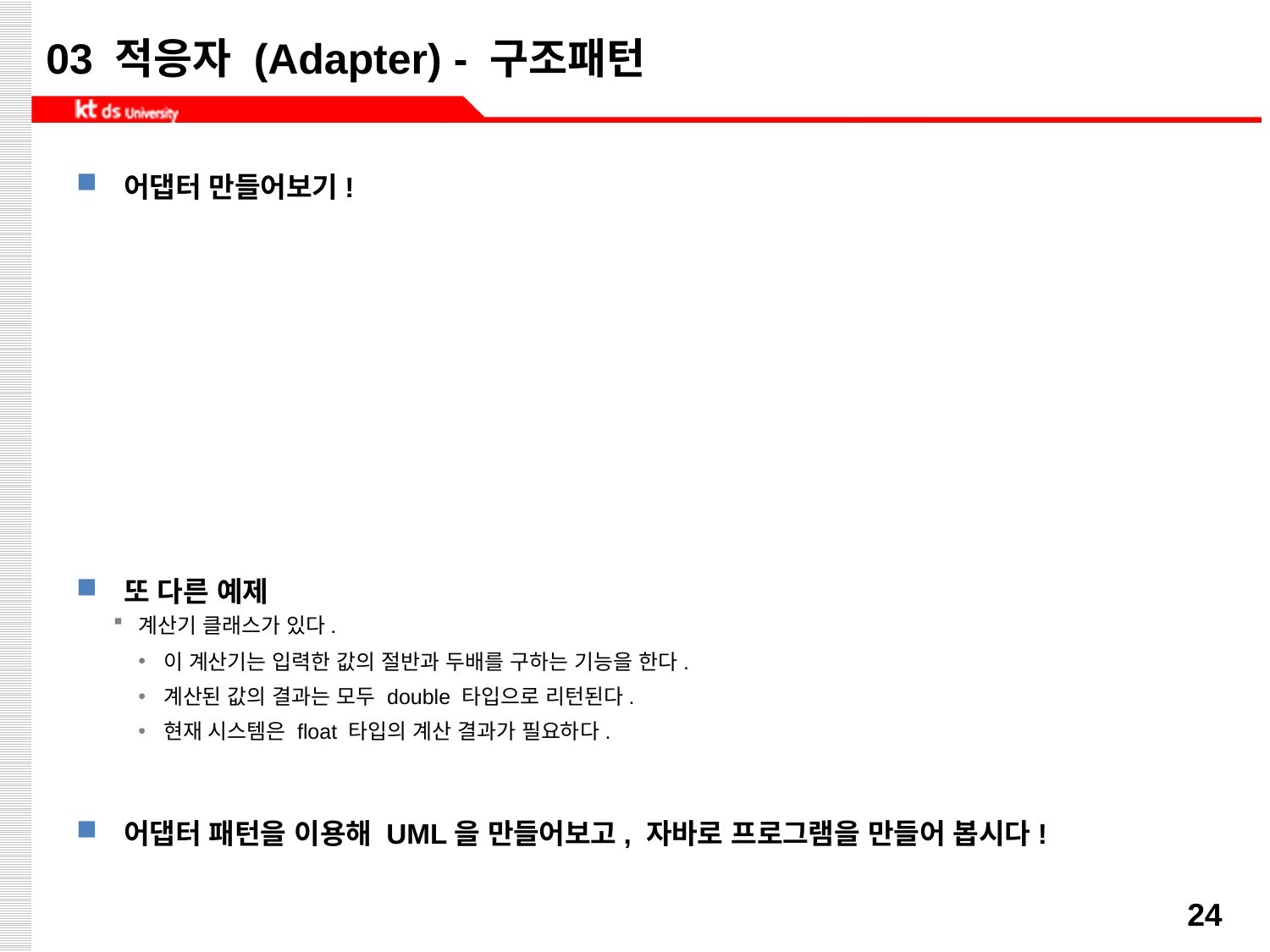

# 03 적응자 (Adapter) - 구조패턴
어댑터 만들어보기!

또 다른 예제
계산기 클래스가 있다.
이 계산기는 입력한 값의 절반과 두배를 구하는 기능을 한다.
계산된 값의 결과는 모두 double 타입으로 리턴된다.
현재 시스템은 float 타입의 계산 결과가 필요하다.

어댑터 패턴을 이용해 UML을 만들어보고, 자바로 프로그램을 만들어 봅시다!